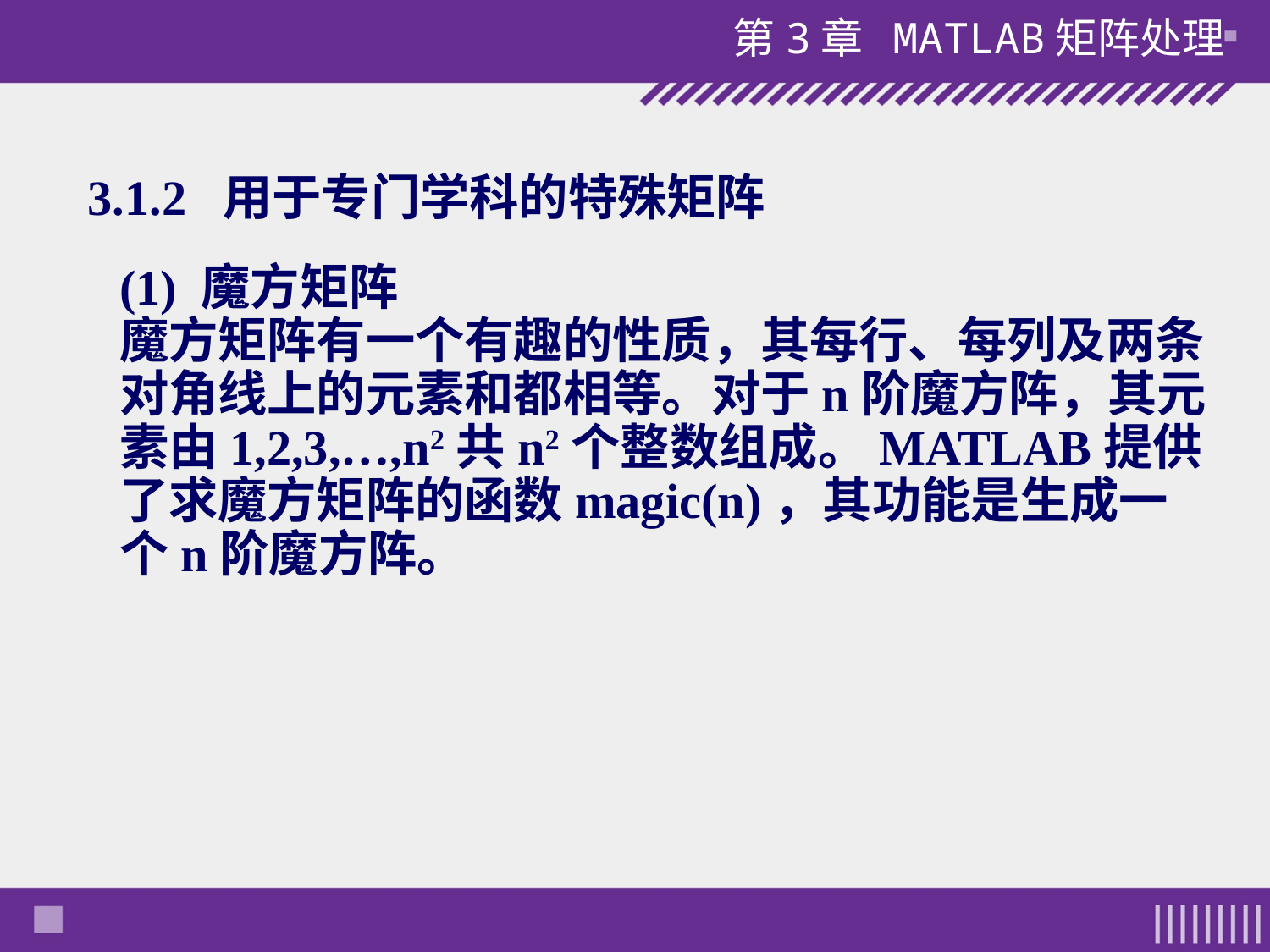

3.1.2  用于专门学科的特殊矩阵
(1) 魔方矩阵
魔方矩阵有一个有趣的性质，其每行、每列及两条对角线上的元素和都相等。对于n阶魔方阵，其元素由1,2,3,…,n2共n2个整数组成。MATLAB提供了求魔方矩阵的函数magic(n)，其功能是生成一个n阶魔方阵。